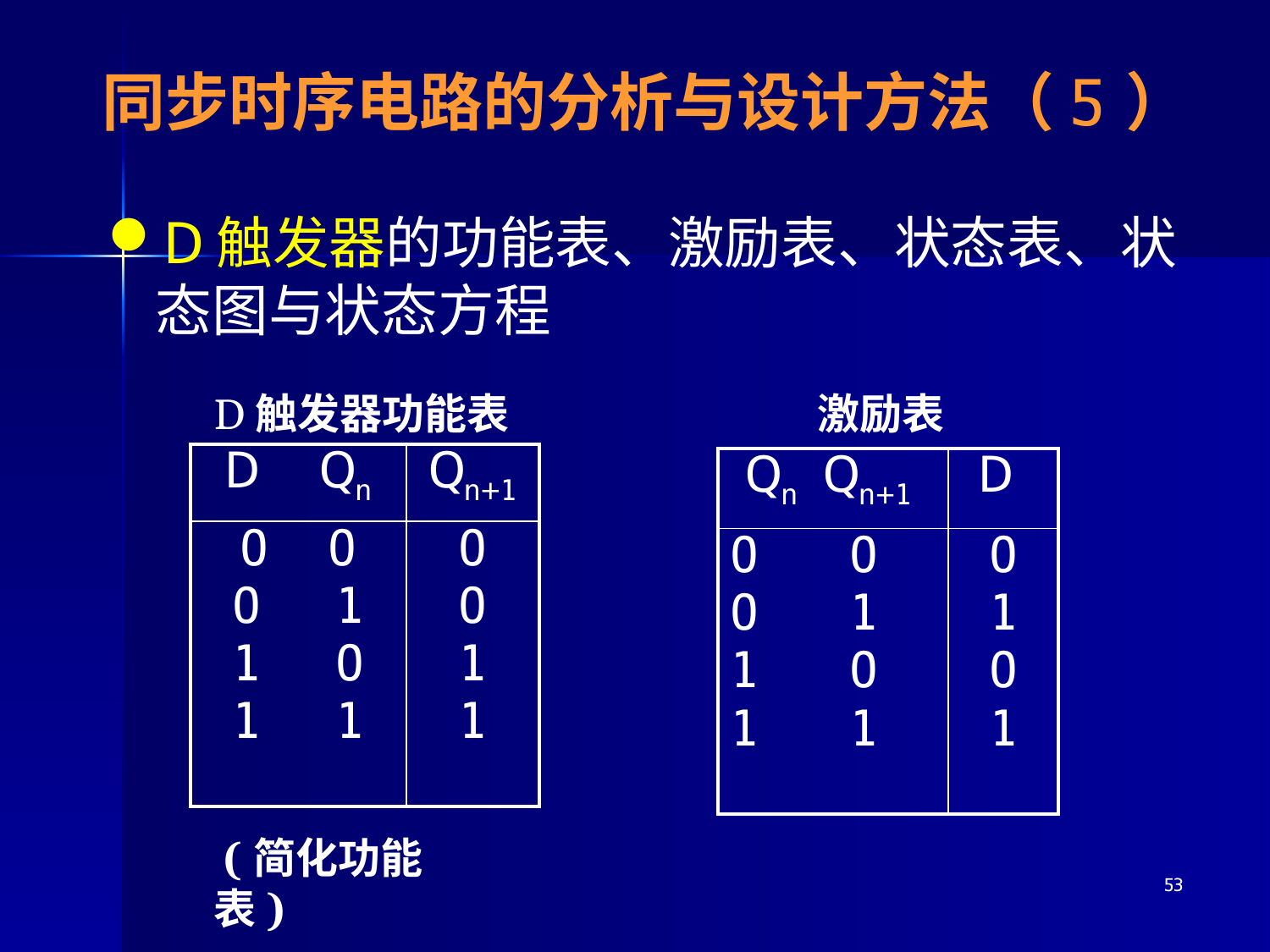

# 同步时序电路的分析与设计方法（5）
D触发器的功能表、激励表、状态表、状态图与状态方程
D触发器功能表
激励表
| D Qn | Qn+1 |
| --- | --- |
| 0 0 0 1 1 0 1 1 | 0 0 1 1 |
| Qn Qn+1 | D |
| --- | --- |
| 0 0 0 1 1 0 1 1 | 0 1 0 1 |
 (简化功能表)
53